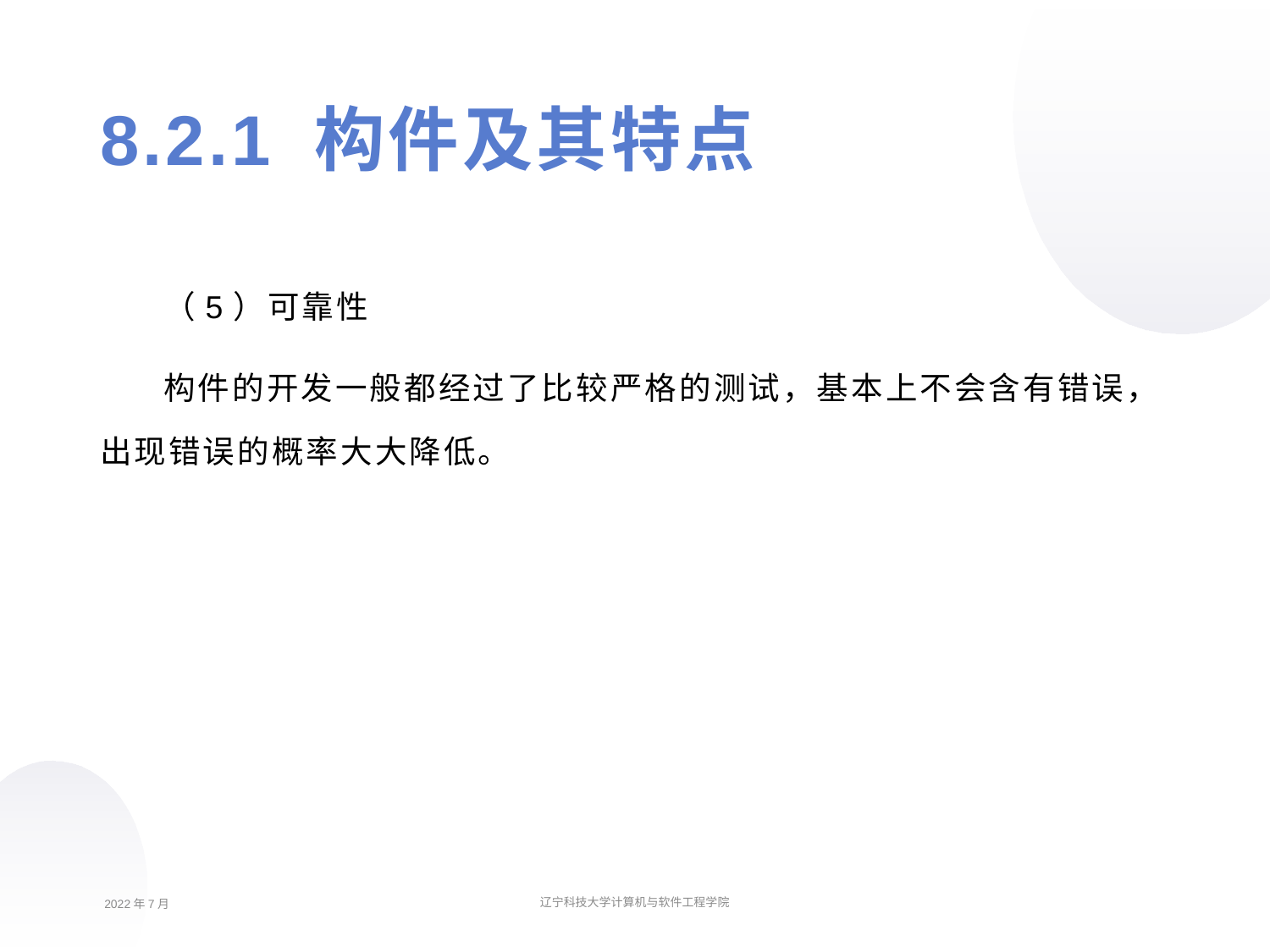

8.2.1 构件及其特点
（5）可靠性
构件的开发一般都经过了比较严格的测试，基本上不会含有错误，出现错误的概率大大降低。

2022年7月
辽宁科技大学计算机与软件工程学院
36